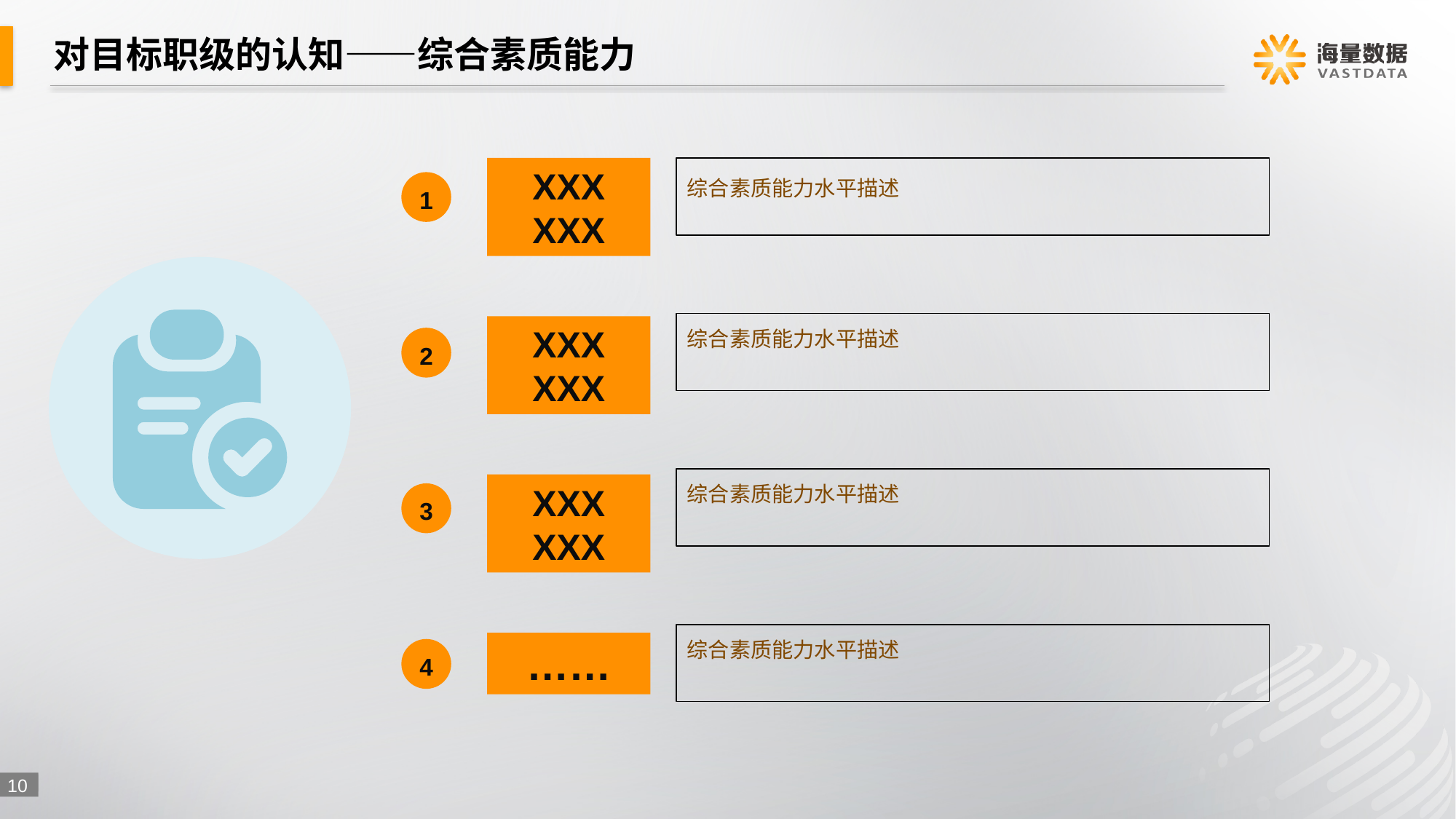

# 对目标职级的认知——综合素质能力

XXX
XXX
综合素质能力水平描述
1

XXX
XXX
综合素质能力水平描述
2

XXX
XXX
综合素质能力水平描述
3

综合素质能力水平描述
……
4